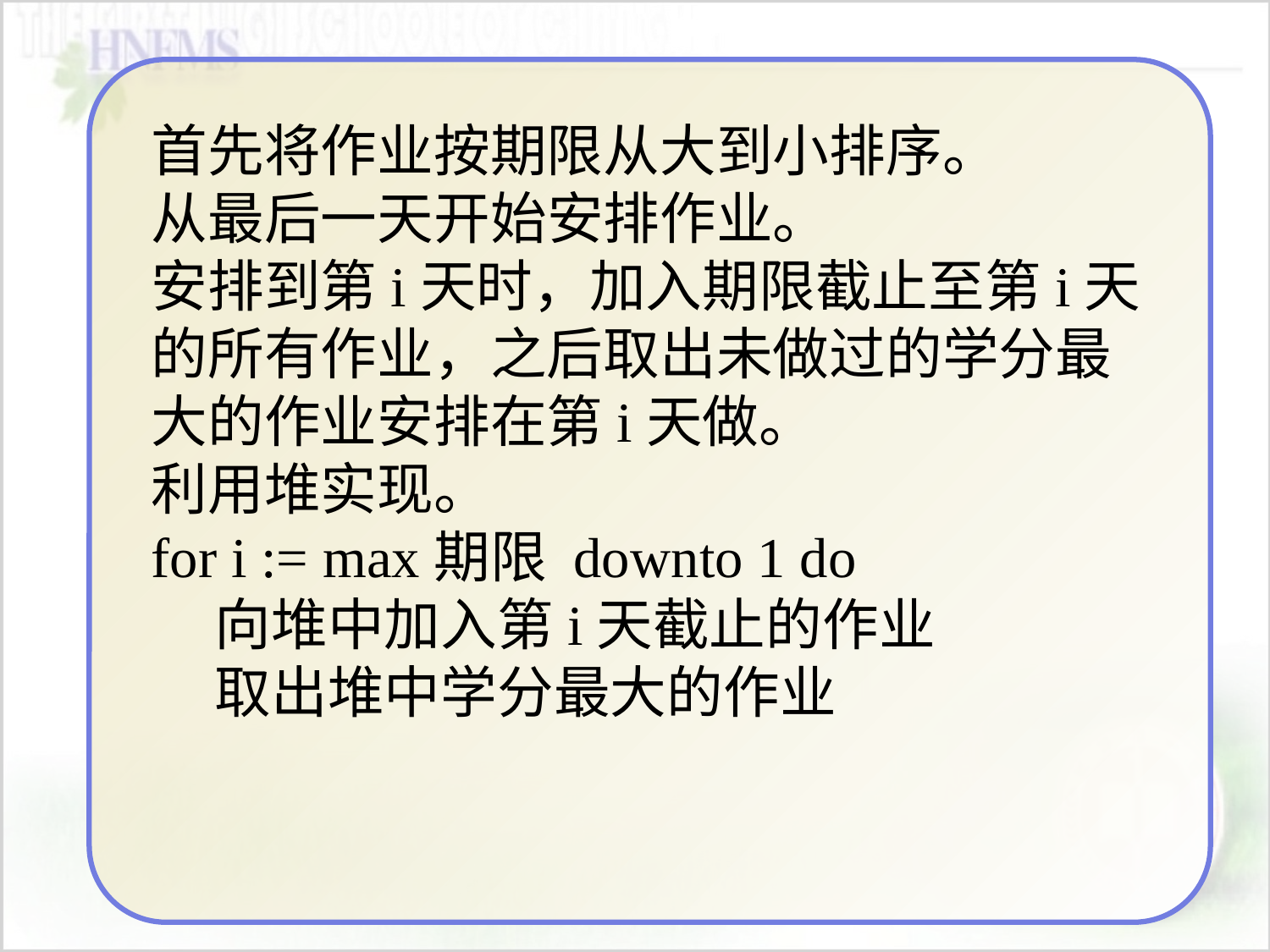

首先将作业按期限从大到小排序。
从最后一天开始安排作业。
安排到第i天时，加入期限截止至第i天的所有作业，之后取出未做过的学分最大的作业安排在第i天做。
利用堆实现。
for i := max期限 downto 1 do
向堆中加入第i天截止的作业
取出堆中学分最大的作业